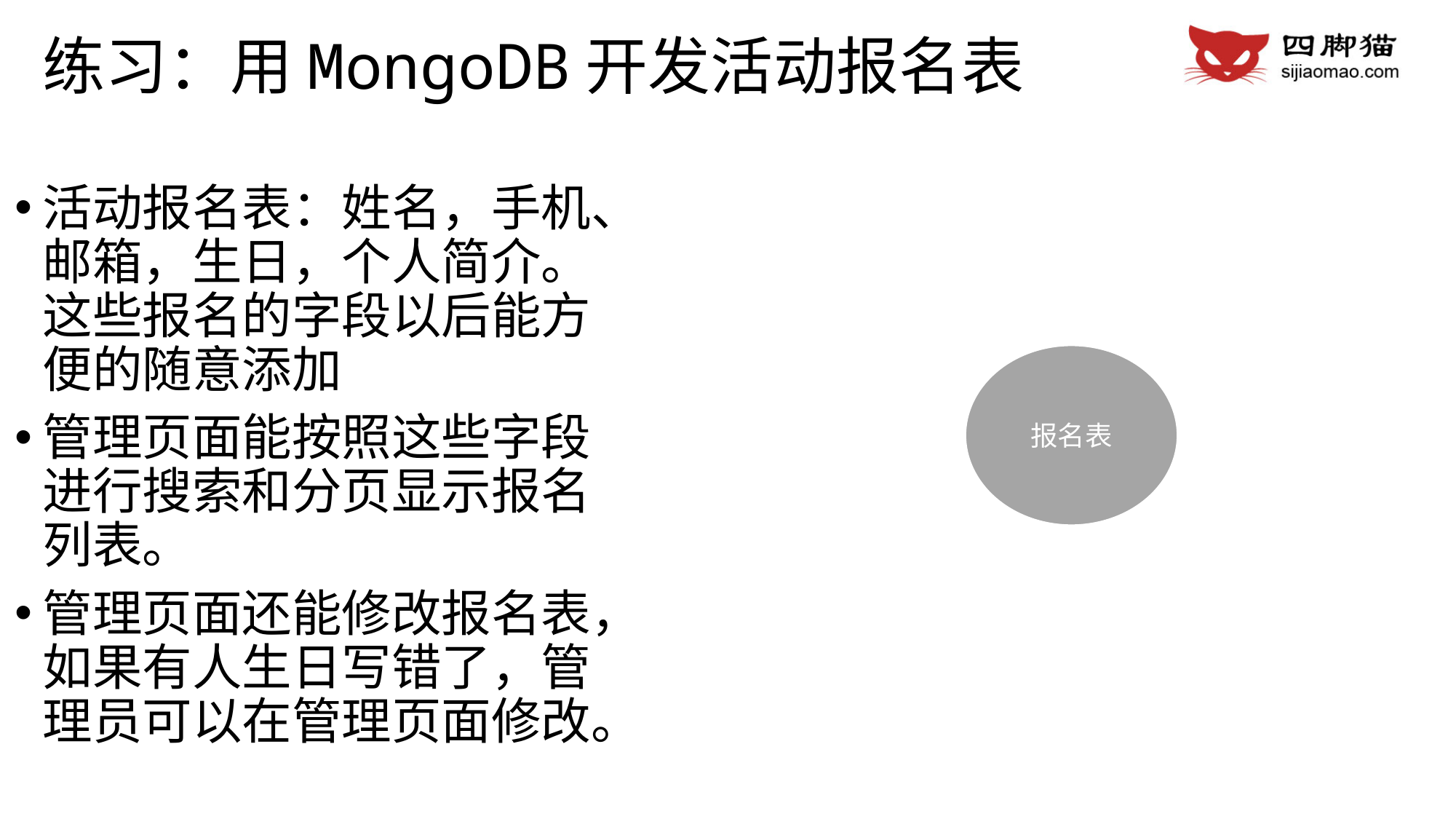

# 练习：用MongoDB开发活动报名表
报名表
报名
发活动
报名表
管理
报名表
活动报名表：姓名，手机、邮箱，生日，个人简介。这些报名的字段以后能方便的随意添加
管理页面能按照这些字段进行搜索和分页显示报名列表。
管理页面还能修改报名表，如果有人生日写错了，管理员可以在管理页面修改。